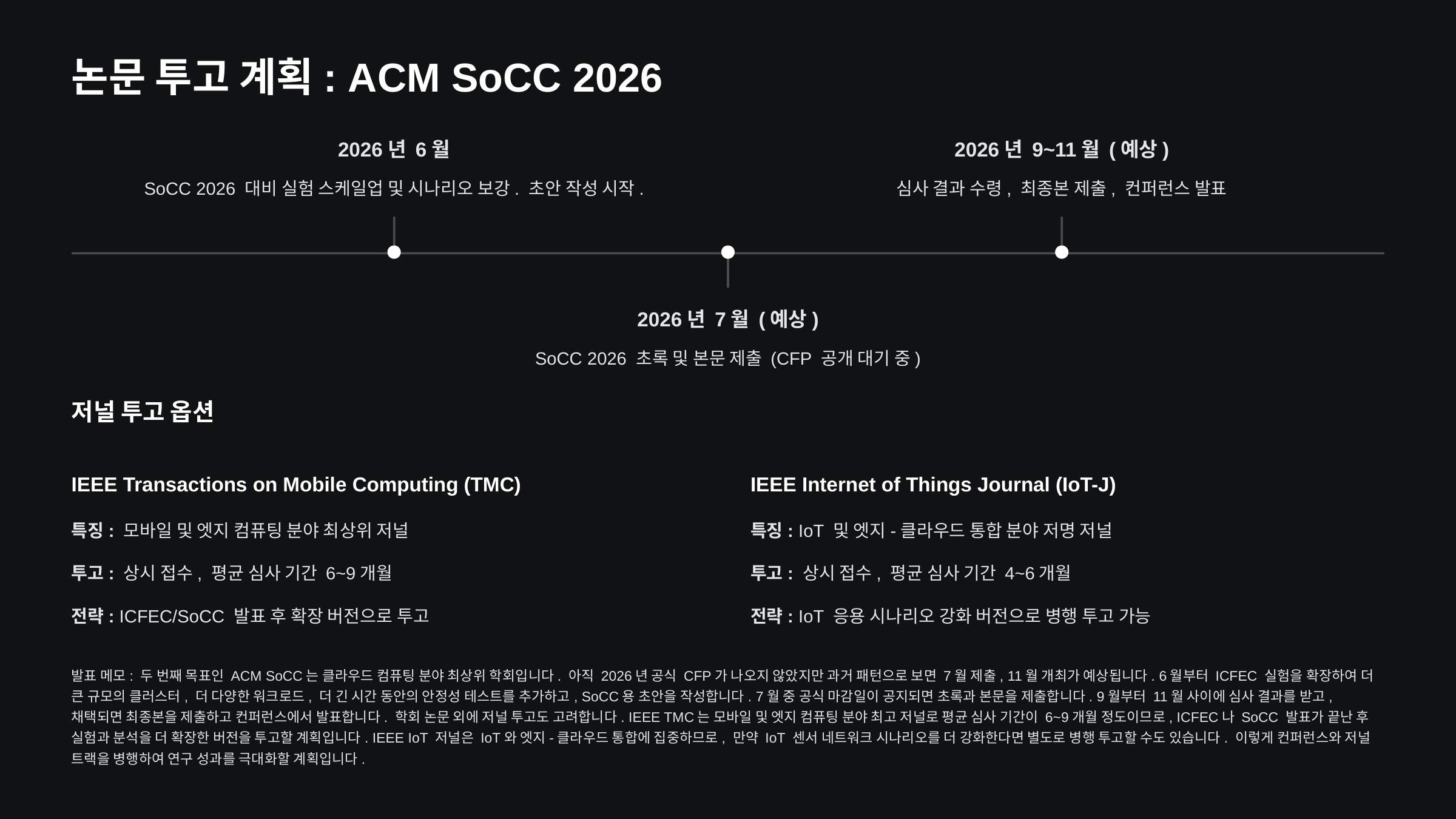

논문 투고 계획: ACM SoCC 2026
2026년 6월
2026년 9~11월 (예상)
SoCC 2026 대비 실험 스케일업 및 시나리오 보강. 초안 작성 시작.
심사 결과 수령, 최종본 제출, 컨퍼런스 발표

2026년 7월 (예상)
SoCC 2026 초록 및 본문 제출 (CFP 공개 대기 중)
저널 투고 옵션
IEEE Transactions on Mobile Computing (TMC)
IEEE Internet of Things Journal (IoT-J)
특징: 모바일 및 엣지 컴퓨팅 분야 최상위 저널
특징: IoT 및 엣지-클라우드 통합 분야 저명 저널
투고: 상시 접수, 평균 심사 기간 6~9개월
투고: 상시 접수, 평균 심사 기간 4~6개월
전략: ICFEC/SoCC 발표 후 확장 버전으로 투고
전략: IoT 응용 시나리오 강화 버전으로 병행 투고 가능
발표 메모: 두 번째 목표인 ACM SoCC는 클라우드 컴퓨팅 분야 최상위 학회입니다. 아직 2026년 공식 CFP가 나오지 않았지만 과거 패턴으로 보면 7월 제출, 11월 개최가 예상됩니다. 6월부터 ICFEC 실험을 확장하여 더 큰 규모의 클러스터, 더 다양한 워크로드, 더 긴 시간 동안의 안정성 테스트를 추가하고, SoCC용 초안을 작성합니다. 7월 중 공식 마감일이 공지되면 초록과 본문을 제출합니다. 9월부터 11월 사이에 심사 결과를 받고, 채택되면 최종본을 제출하고 컨퍼런스에서 발표합니다. 학회 논문 외에 저널 투고도 고려합니다. IEEE TMC는 모바일 및 엣지 컴퓨팅 분야 최고 저널로 평균 심사 기간이 6~9개월 정도이므로, ICFEC나 SoCC 발표가 끝난 후 실험과 분석을 더 확장한 버전을 투고할 계획입니다. IEEE IoT 저널은 IoT와 엣지-클라우드 통합에 집중하므로, 만약 IoT 센서 네트워크 시나리오를 더 강화한다면 별도로 병행 투고할 수도 있습니다. 이렇게 컨퍼런스와 저널 트랙을 병행하여 연구 성과를 극대화할 계획입니다.